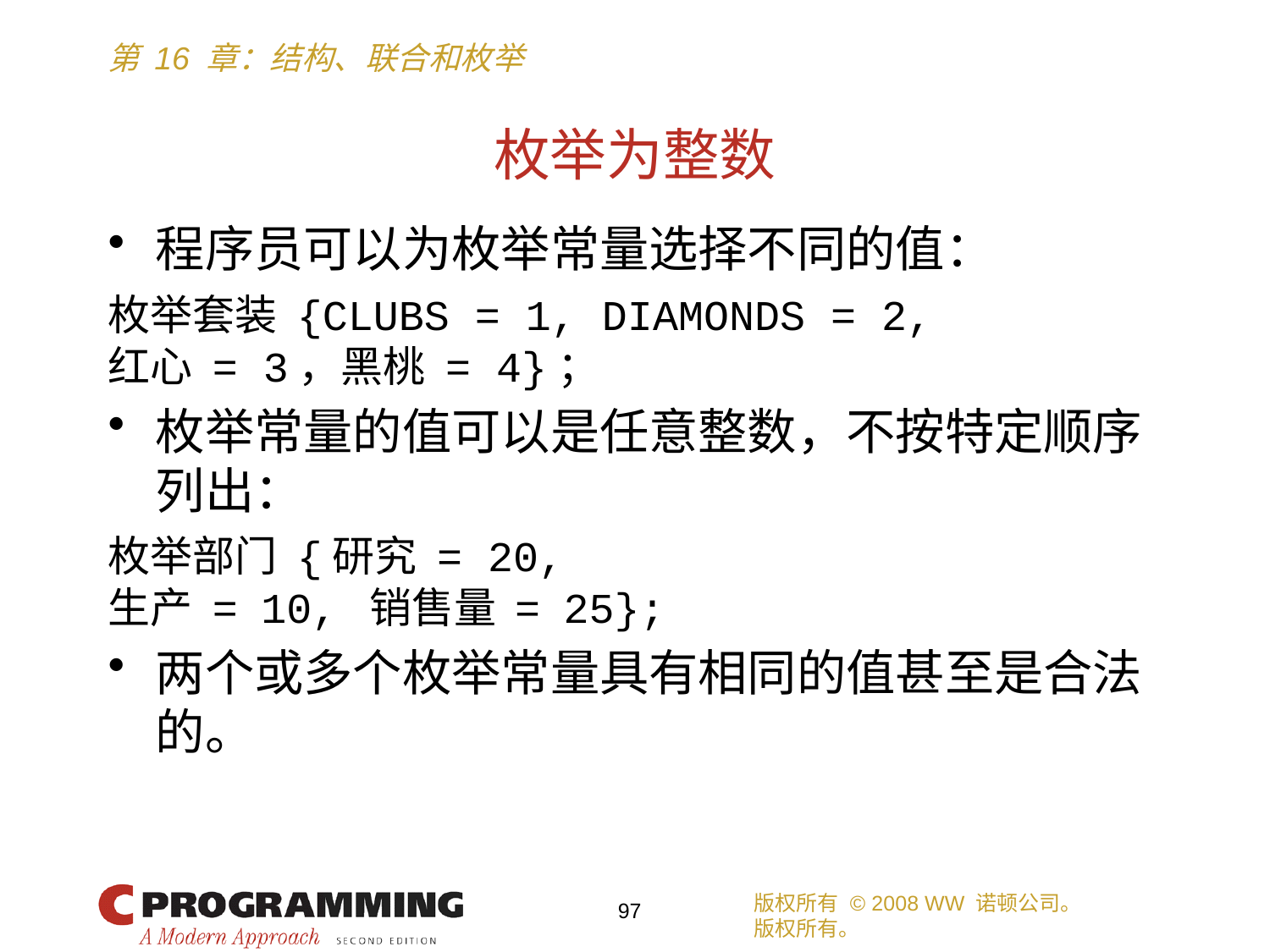

# 枚举为整数
程序员可以为枚举常量选择不同的值：
枚举套装 {CLUBS = 1, DIAMONDS = 2,
红心 = 3，黑桃 = 4}；
枚举常量的值可以是任意整数，不按特定顺序列出：
枚举部门 {研究 = 20,
生产 = 10, 销售量 = 25};
两个或多个枚举常量具有相同的值甚至是合法的。
版权所有 © 2008 WW 诺顿公司。
版权所有。
97